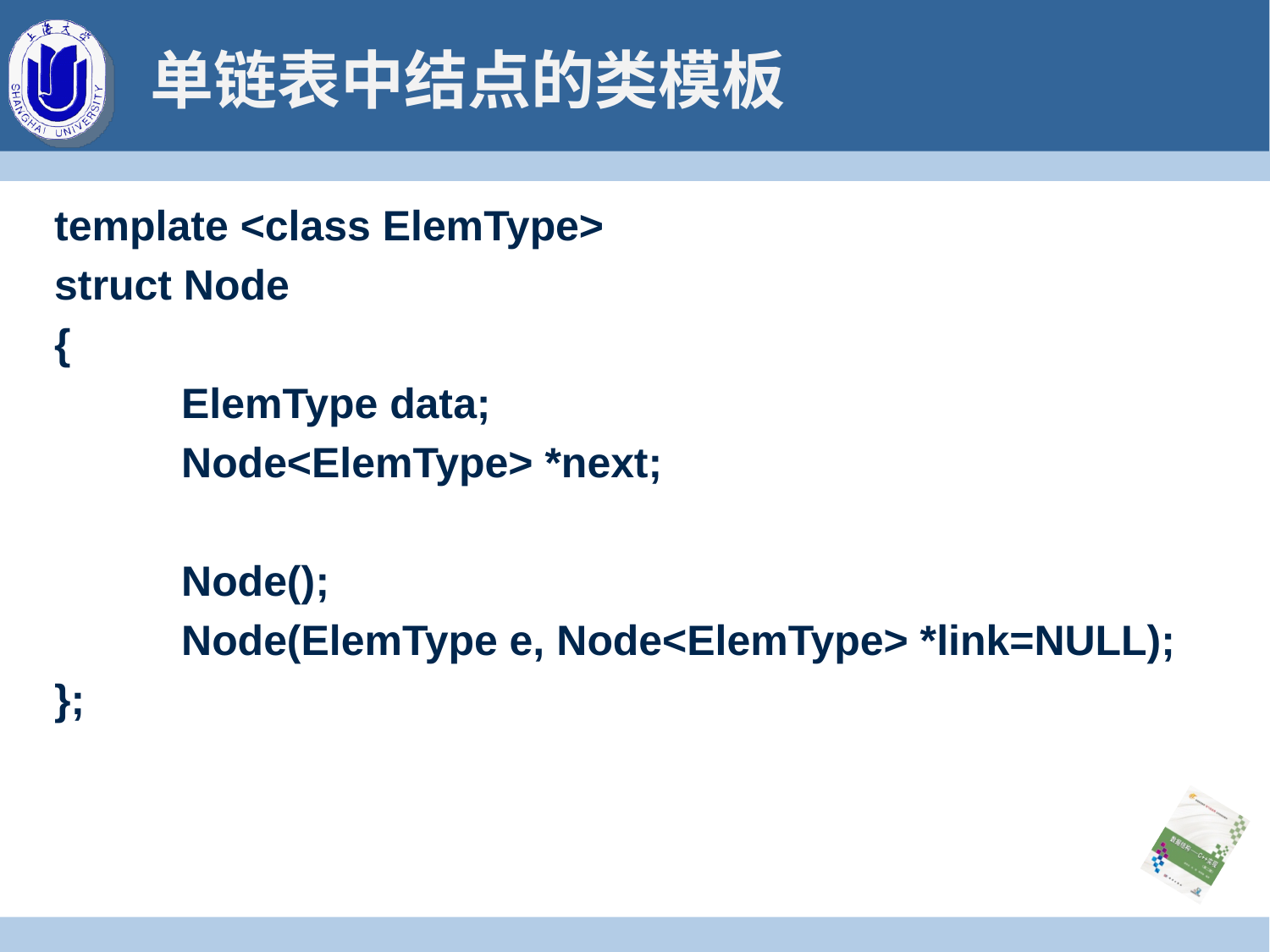

# 单链表中结点的类模板
template <class ElemType>
struct Node
{
	ElemType data;
	Node<ElemType> *next;

	Node();
	Node(ElemType e, Node<ElemType> *link=NULL);
};